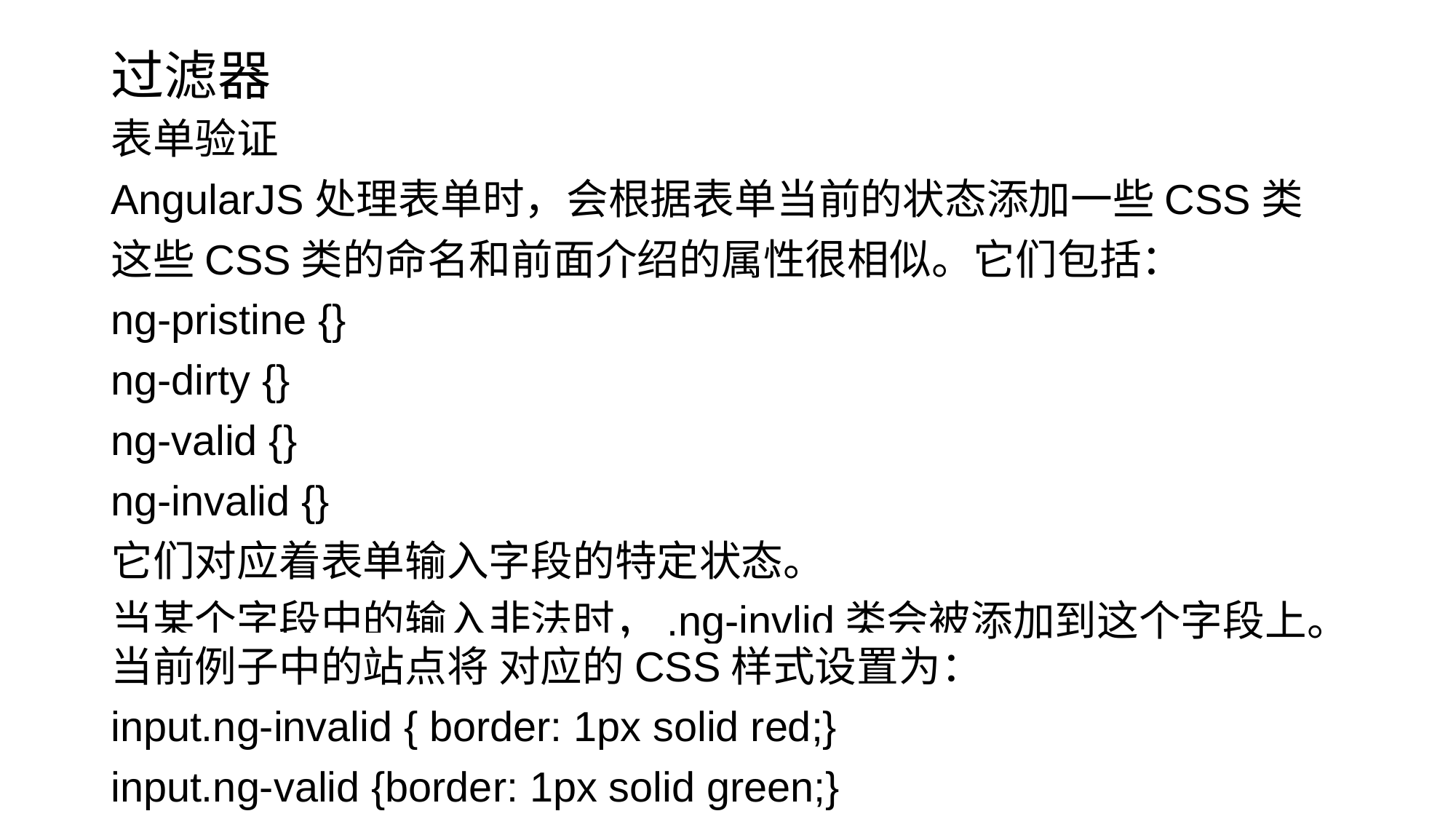

# 过滤器
表单验证
AngularJS处理表单时，会根据表单当前的状态添加一些CSS类
这些CSS类的命名和前面介绍的属性很相似。它们包括：
ng-pristine {}
ng-dirty {}
ng-valid {}
ng-invalid {}
它们对应着表单输入字段的特定状态。
当某个字段中的输入非法时，.ng-invlid类会被添加到这个字段上。当前例子中的站点将 对应的CSS样式设置为：
input.ng-invalid { border: 1px solid red;}
input.ng-valid {border: 1px solid green;}